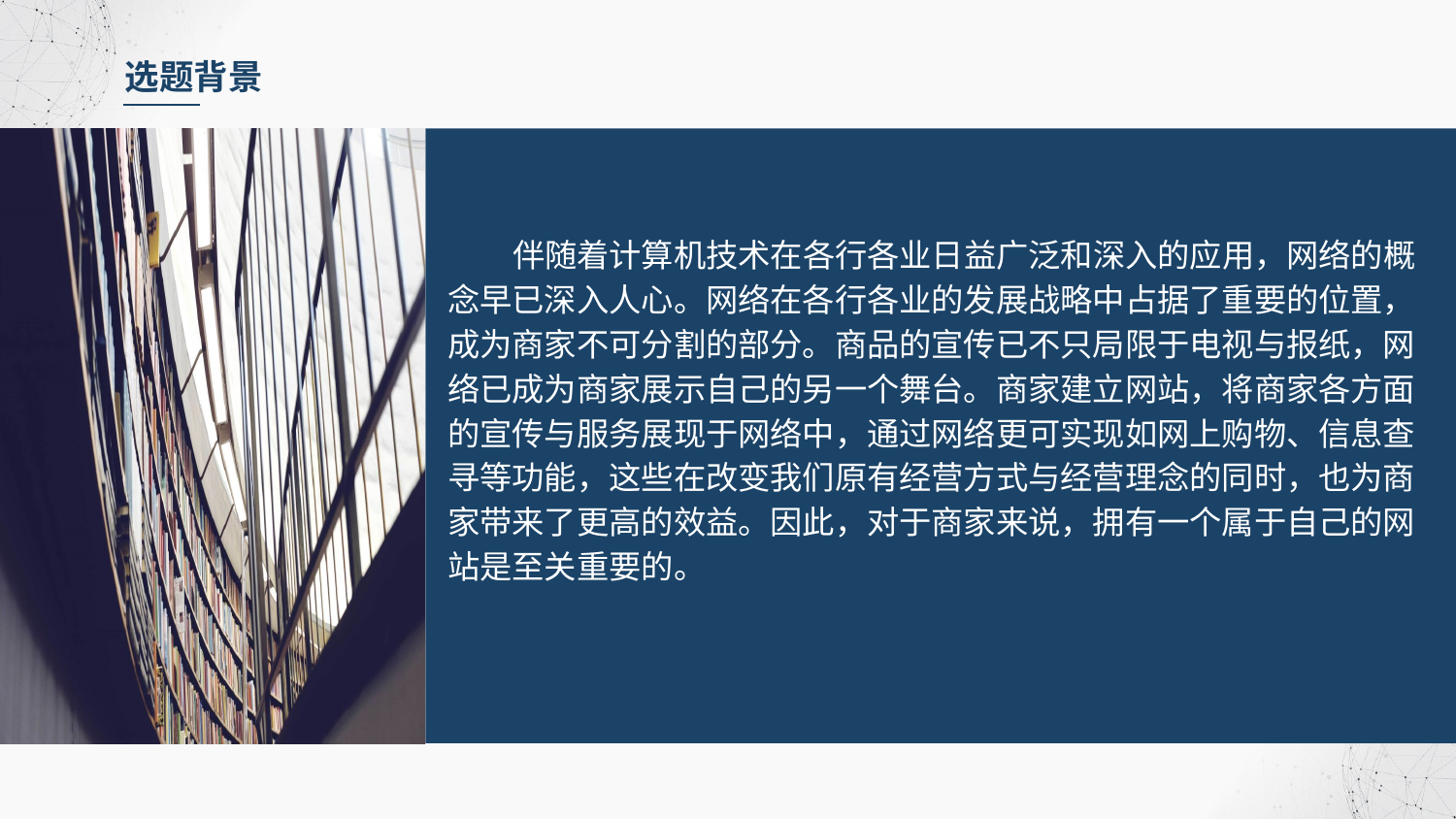

选题背景

伴随着计算机技术在各行各业日益广泛和深入的应用，网络的概念早已深入人心。网络在各行各业的发展战略中占据了重要的位置，成为商家不可分割的部分。商品的宣传已不只局限于电视与报纸，网络已成为商家展示自己的另一个舞台。商家建立网站，将商家各方面的宣传与服务展现于网络中，通过网络更可实现如网上购物、信息查寻等功能，这些在改变我们原有经营方式与经营理念的同时，也为商家带来了更高的效益。因此，对于商家来说，拥有一个属于自己的网站是至关重要的。